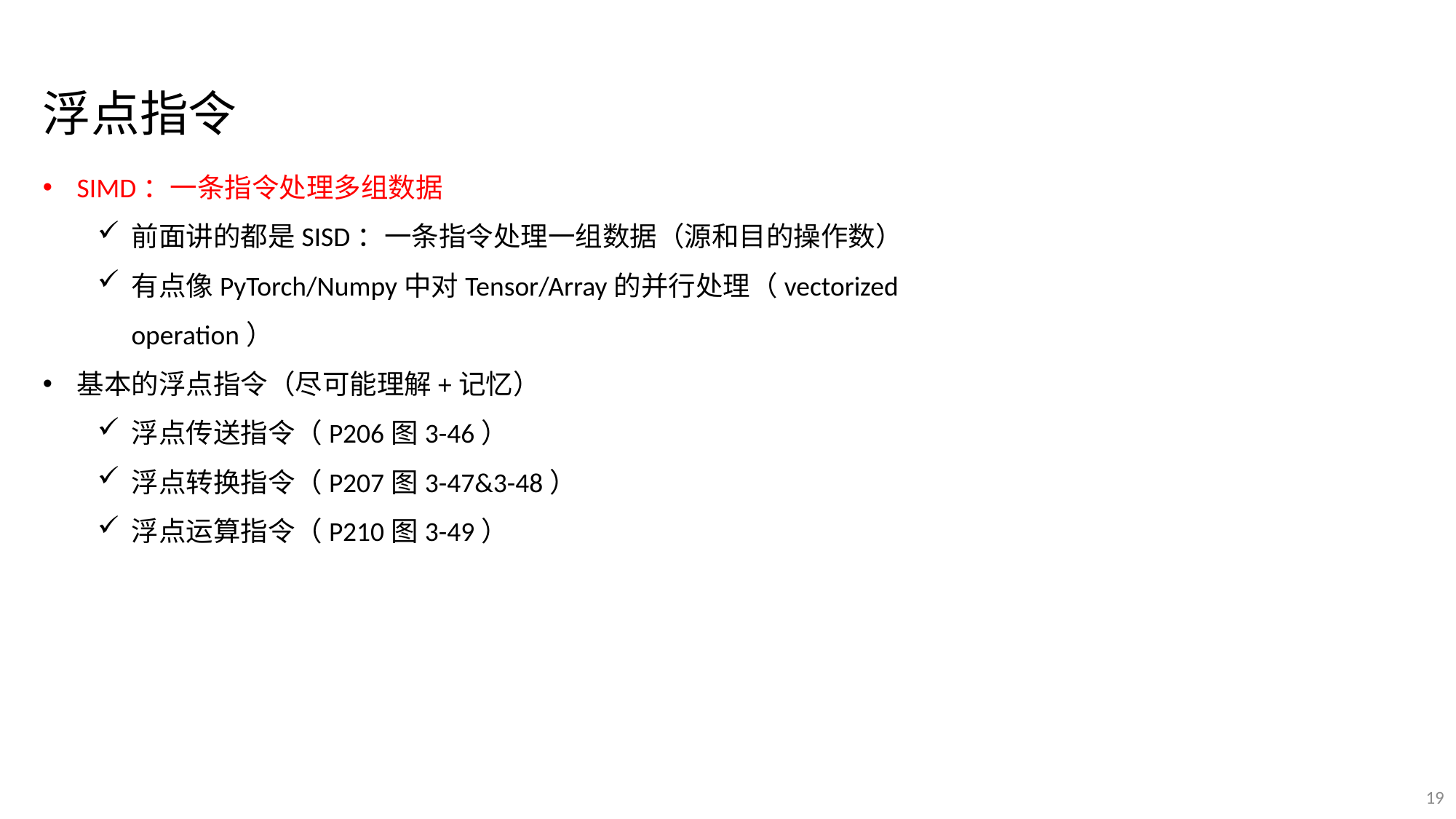

浮点指令
SIMD：一条指令处理多组数据
前面讲的都是SISD：一条指令处理一组数据（源和目的操作数）
有点像PyTorch/Numpy中对Tensor/Array的并行处理（vectorized operation）
基本的浮点指令（尽可能理解+记忆）
浮点传送指令（P206图3-46）
浮点转换指令（P207图3-47&3-48）
浮点运算指令（P210图3-49）
19